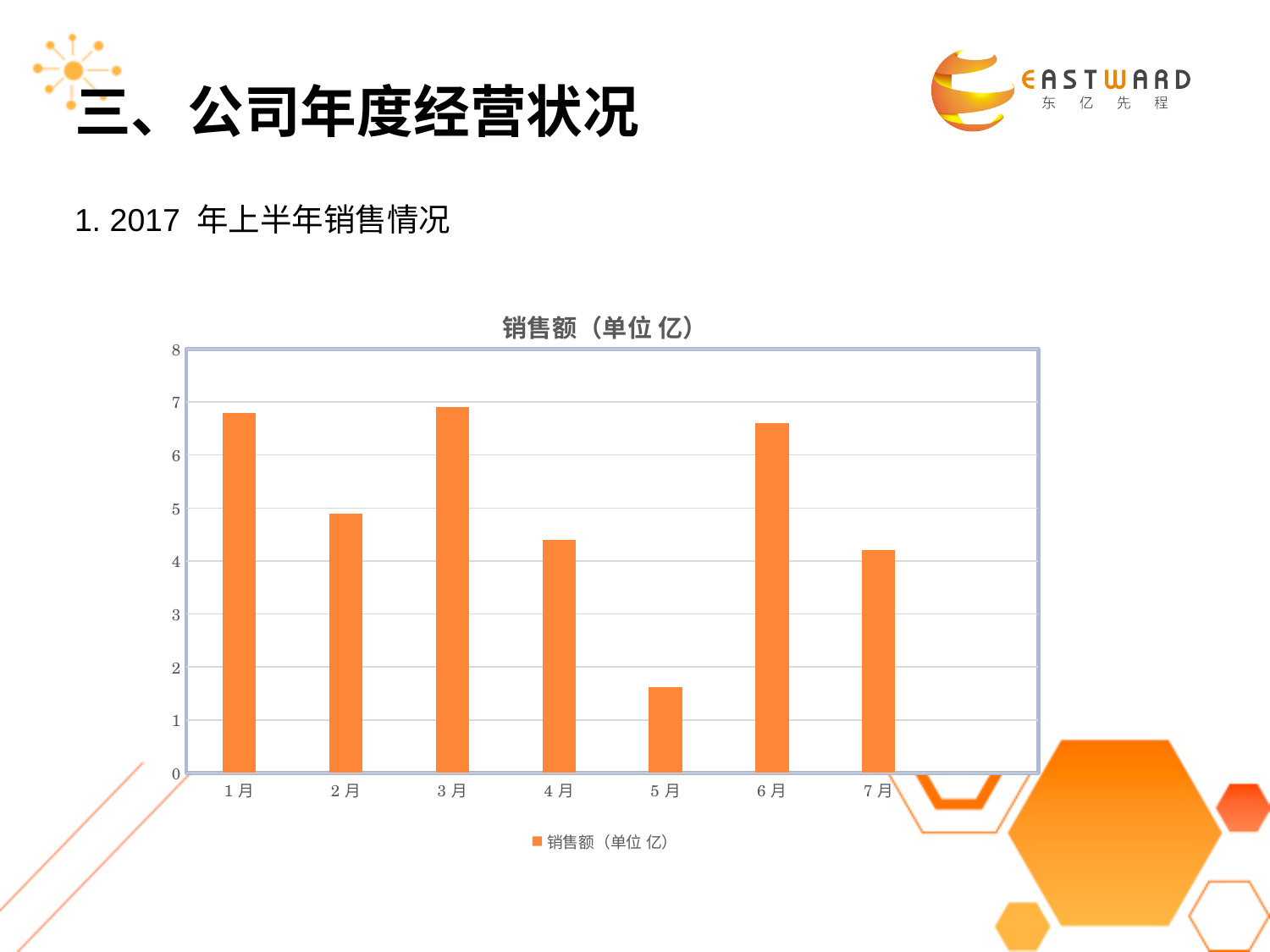

三、公司年度经营状况
1. 2017 年上半年销售情况

### Chart: 销售额（单位 亿）

| Category | 销售额（单位 亿） |
|---|---|
| 1月 | 6.8 |
| 2月 | 4.9 |
| 3月 | 6.9 |
| 4月 | 4.4 |
| 5月 | 1.62 |
| 6月 | 6.6 |
| 7月 | 4.2 |